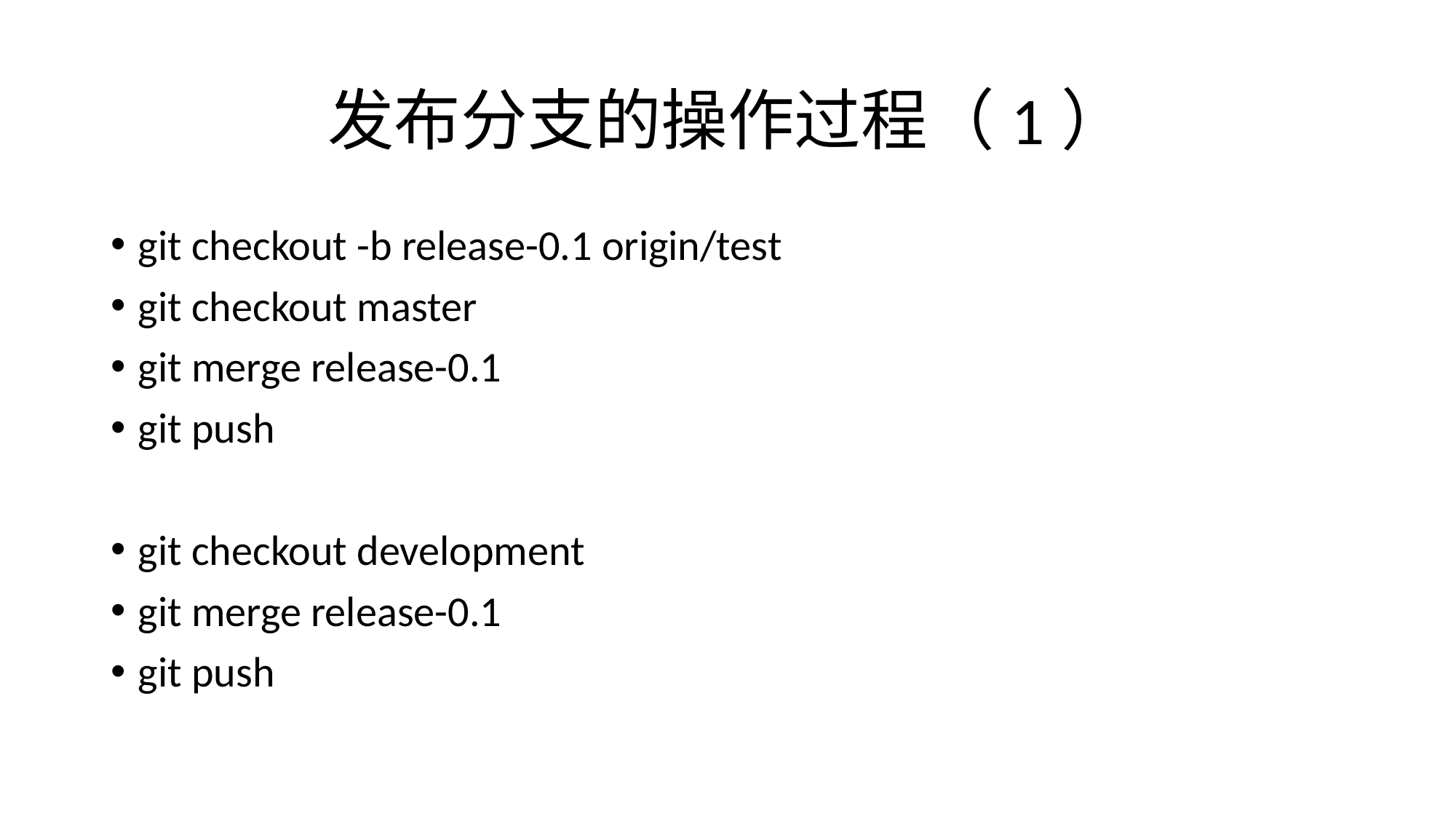

# 发布分支的操作过程（1）
git checkout -b release-0.1 origin/test
git checkout master
git merge release-0.1
git push

git checkout development
git merge release-0.1
git push